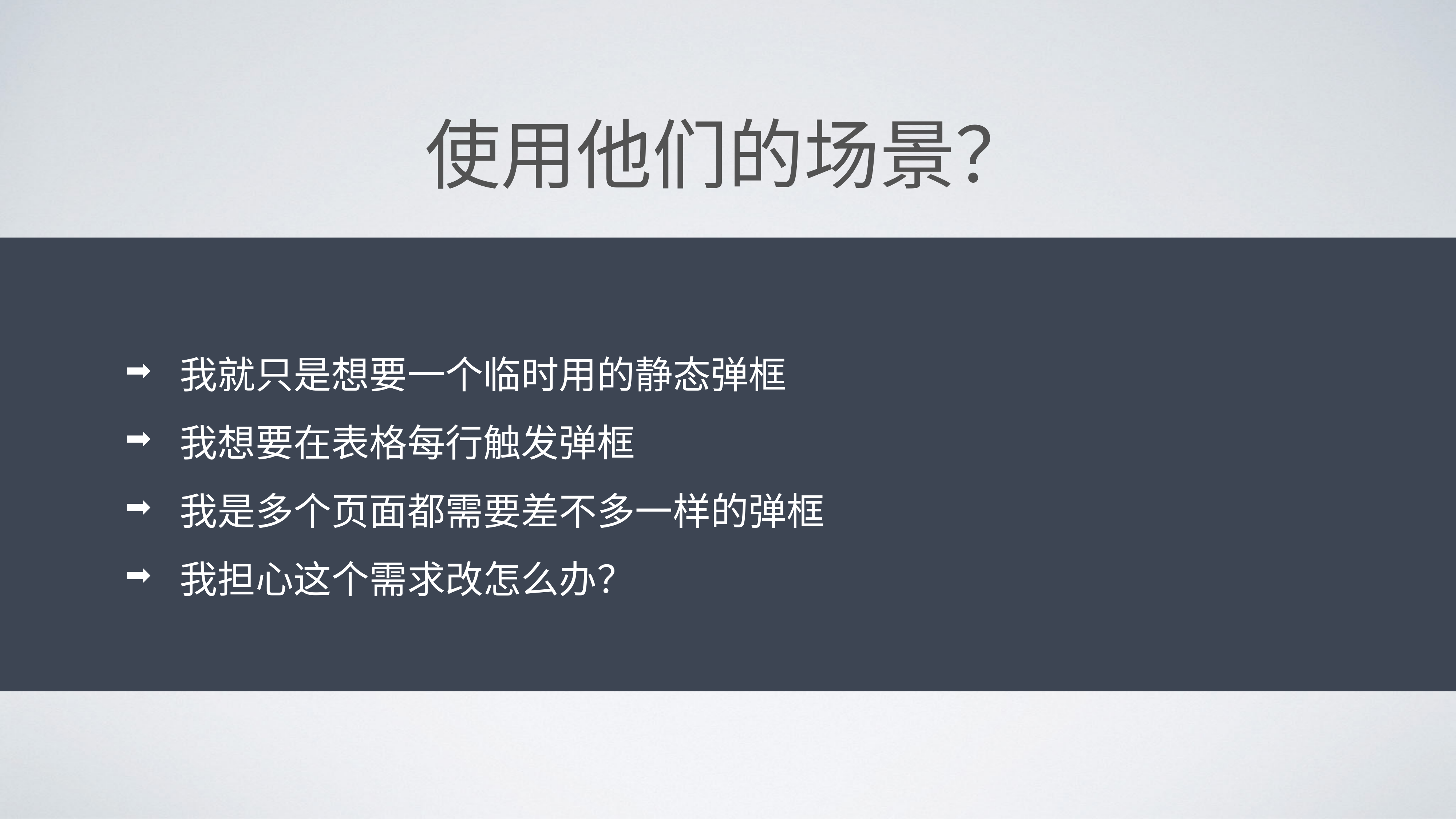

# 使用他们的场景？
 我就只是想要一个临时用的静态弹框
 我想要在表格每行触发弹框
 我是多个页面都需要差不多一样的弹框
 我担心这个需求改怎么办？